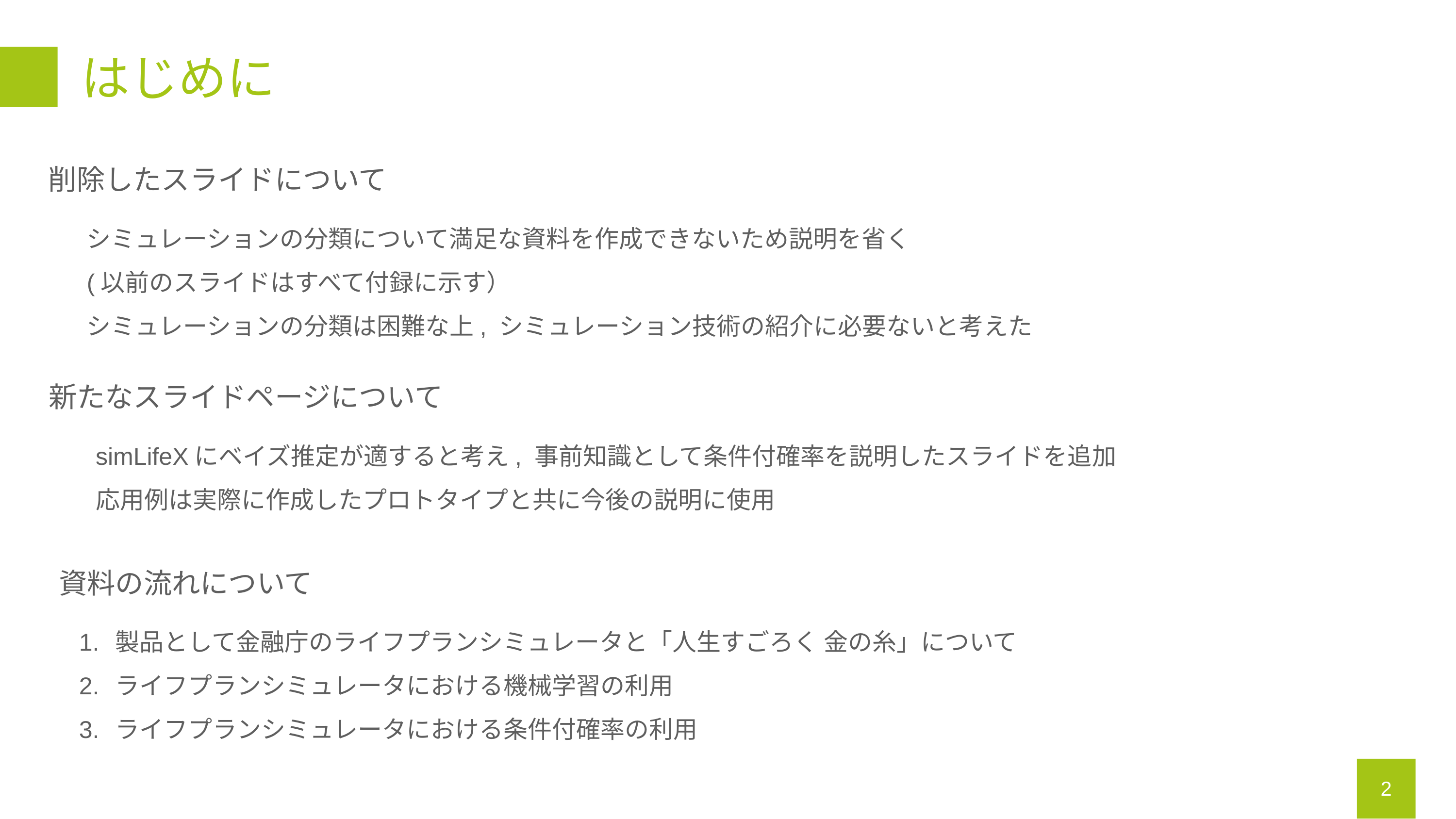

# はじめに
削除したスライドについて
シミュレーションの分類について満足な資料を作成できないため説明を省く
(以前のスライドはすべて付録に示す）
シミュレーションの分類は困難な上, シミュレーション技術の紹介に必要ないと考えた
新たなスライドページについて
simLifeXにベイズ推定が適すると考え, 事前知識として条件付確率を説明したスライドを追加
応用例は実際に作成したプロトタイプと共に今後の説明に使用
資料の流れについて
製品として金融庁のライフプランシミュレータと「人生すごろく 金の糸」について
ライフプランシミュレータにおける機械学習の利用
ライフプランシミュレータにおける条件付確率の利用
2